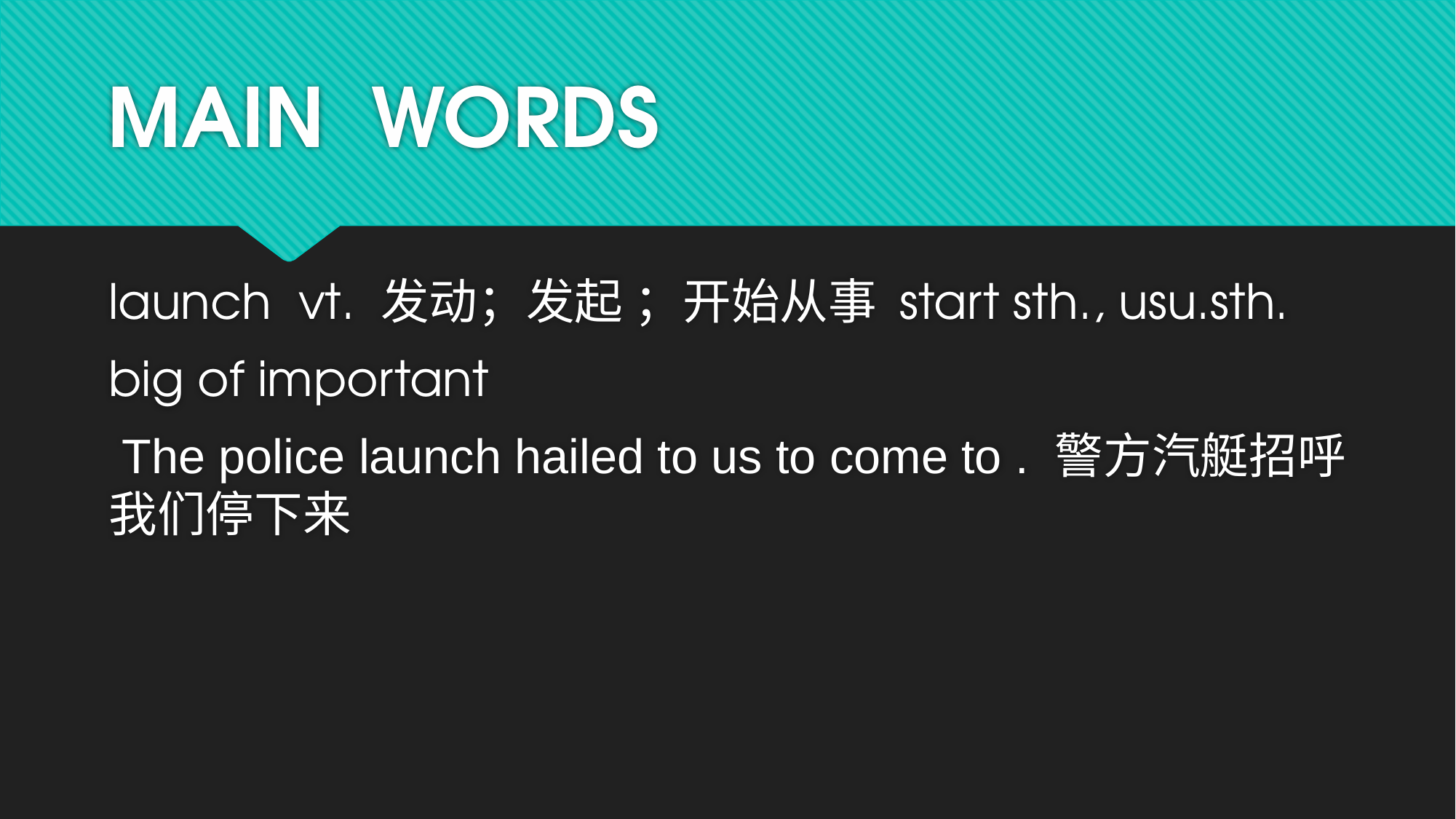

# MAIN  WORDS
launch  vt. 发动；发起 ；开始从事 start sth., usu.sth.
big of important
 The police launch hailed to us to come to . 警方汽艇招呼我们停下来